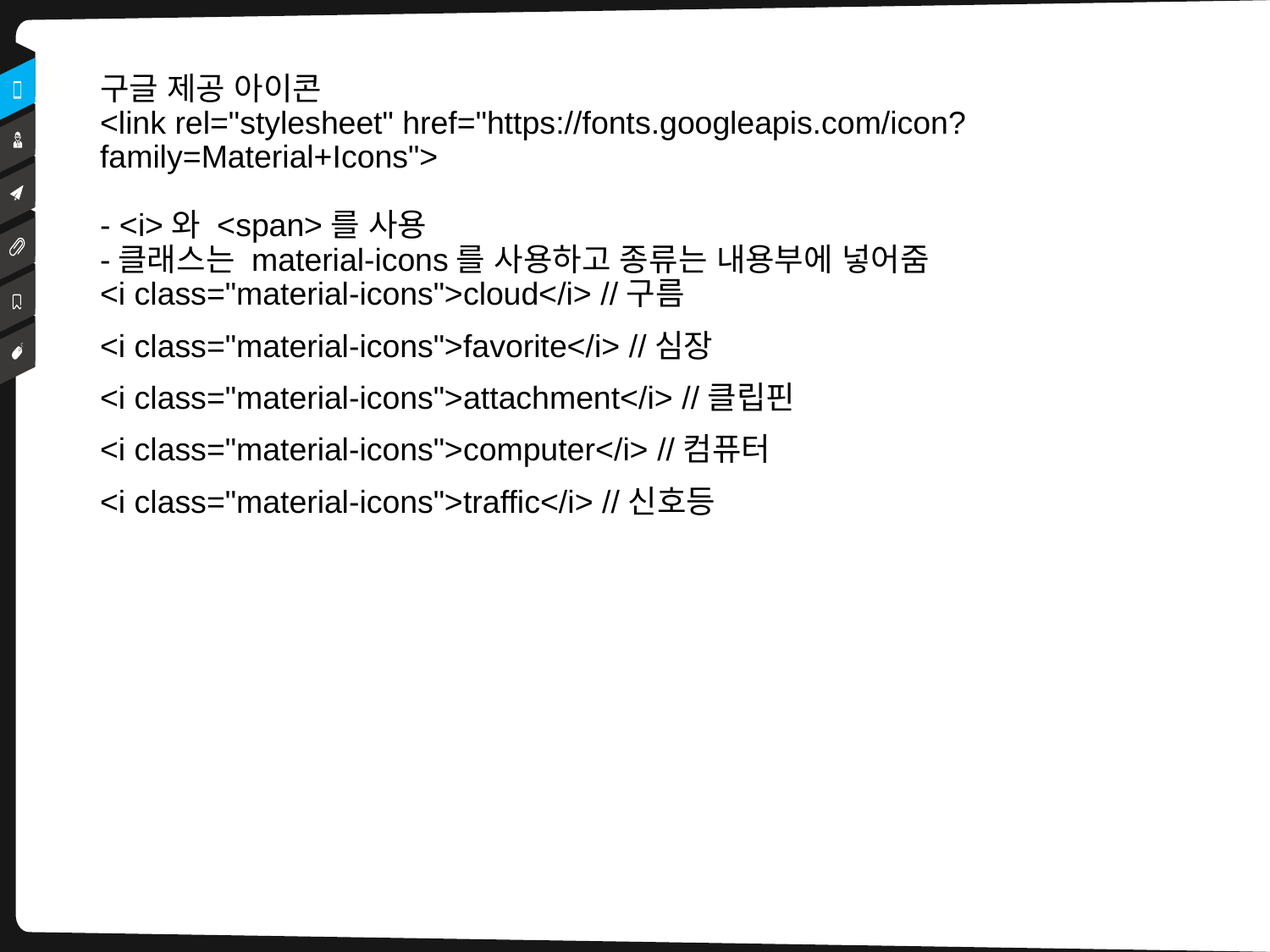

구글 제공 아이콘
<link rel="stylesheet" href="https://fonts.googleapis.com/icon?family=Material+Icons">
- <i>와 <span>를 사용
-클래스는 material-icons를 사용하고 종류는 내용부에 넣어줌
<i class="material-icons">cloud</i> //구름
<i class="material-icons">favorite</i> //심장
<i class="material-icons">attachment</i> //클립핀
<i class="material-icons">computer</i> //컴퓨터
<i class="material-icons">traffic</i> //신호등